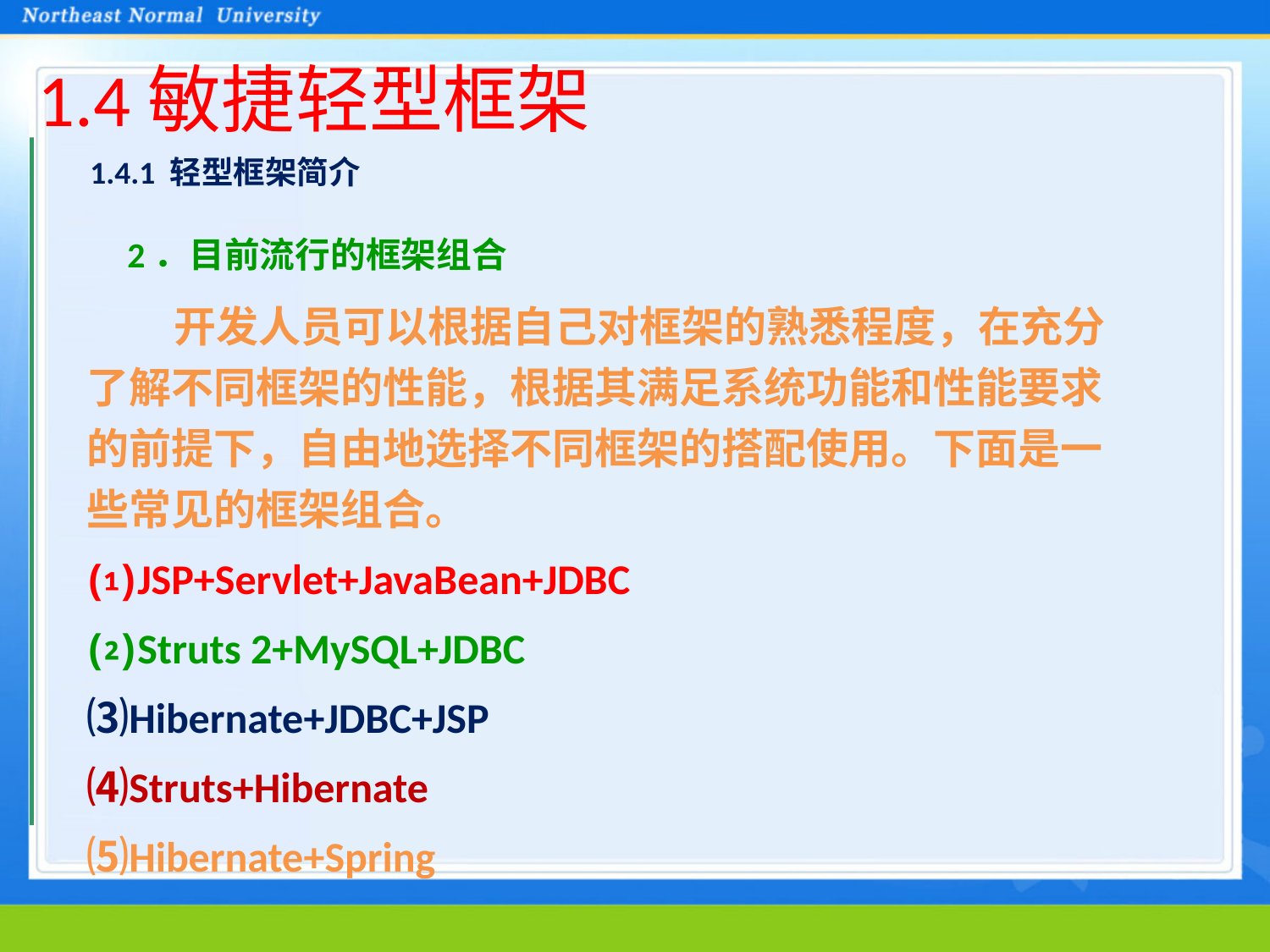

# 1.4敏捷轻型框架
1.4.1 轻型框架简介
2．目前流行的框架组合
开发人员可以根据自己对框架的熟悉程度，在充分了解不同框架的性能，根据其满足系统功能和性能要求的前提下，自由地选择不同框架的搭配使用。下面是一些常见的框架组合。
⑴JSP+Servlet+JavaBean+JDBC
⑵Struts 2+MySQL+JDBC
⑶Hibernate+JDBC+JSP
⑷Struts+Hibernate
⑸Hibernate+Spring